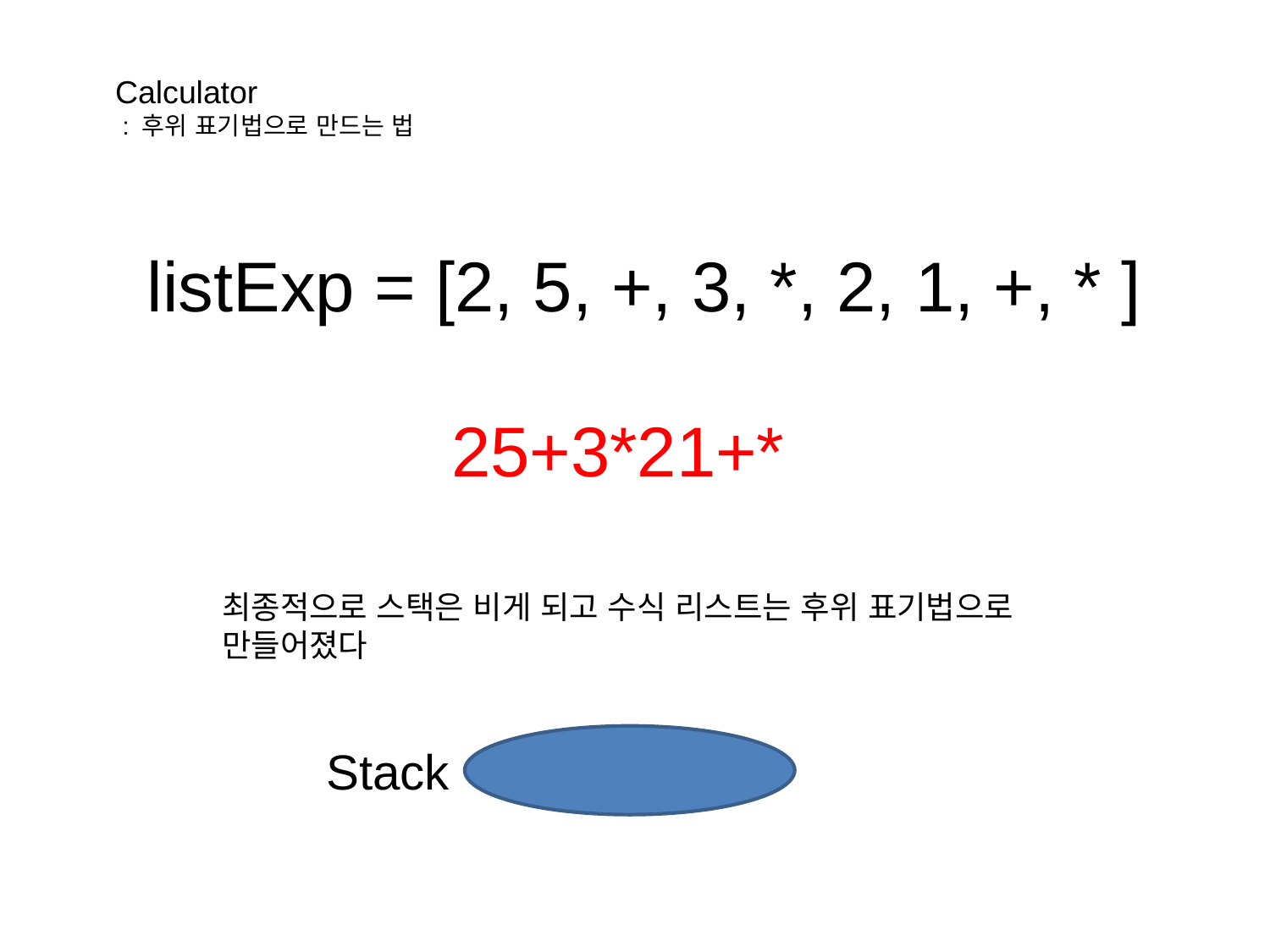

Calculator
 : 후위 표기법으로 만드는 법

listExp = [2, 5, +, 3, *, 2, 1, +, * ]
25+3*21+*

최종적으로 스택은 비게 되고 수식 리스트는 후위 표기법으로
만들어졌다

Stack